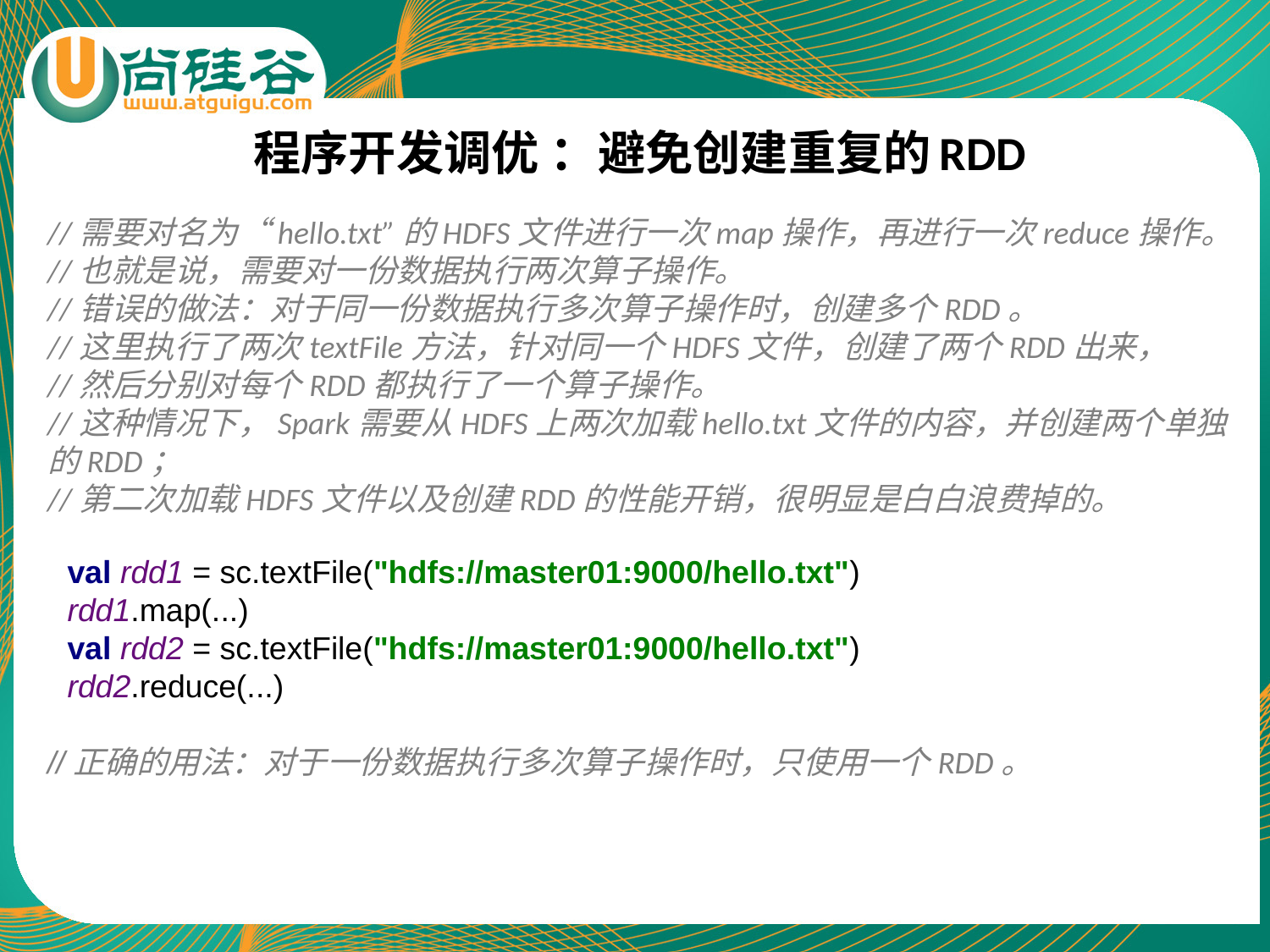

# 程序开发调优 ：避免创建重复的RDD
//需要对名为“hello.txt”的HDFS文件进行一次map操作，再进行一次reduce操作。
//也就是说，需要对一份数据执行两次算子操作。
//错误的做法：对于同一份数据执行多次算子操作时，创建多个RDD。
//这里执行了两次textFile方法，针对同一个HDFS文件，创建了两个RDD出来，
//然后分别对每个RDD都执行了一个算子操作。
//这种情况下，Spark需要从HDFS上两次加载hello.txt文件的内容，并创建两个单独的RDD；
//第二次加载HDFS文件以及创建RDD的性能开销，很明显是白白浪费掉的。
val rdd1 = sc.textFile("hdfs://master01:9000/hello.txt")
rdd1.map(...)
val rdd2 = sc.textFile("hdfs://master01:9000/hello.txt")
rdd2.reduce(...)
//正确的用法：对于一份数据执行多次算子操作时，只使用一个RDD。